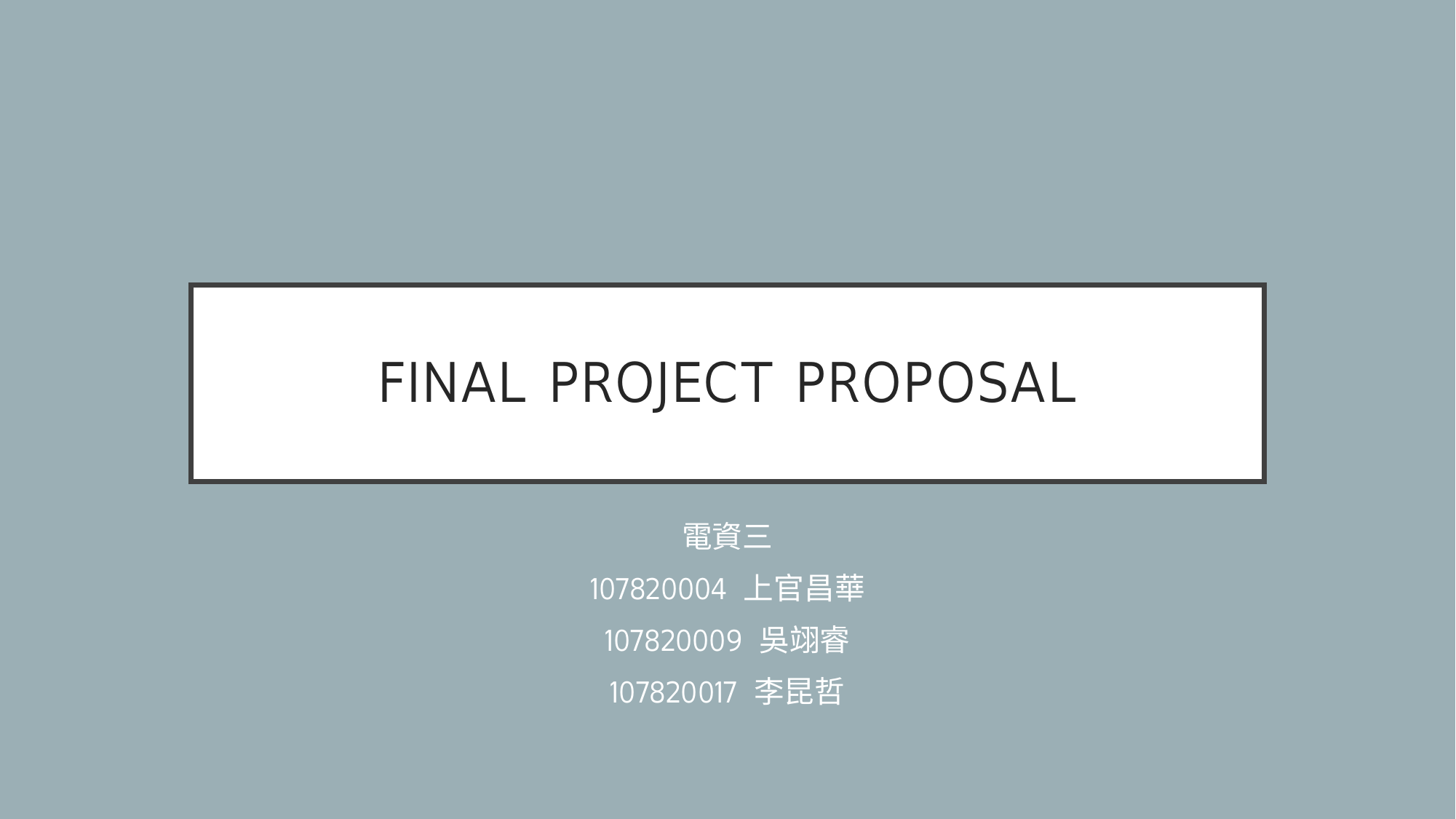

# Final Project Proposal
電資三
107820004 上官昌華
107820009 吳翊睿
107820017 李昆哲